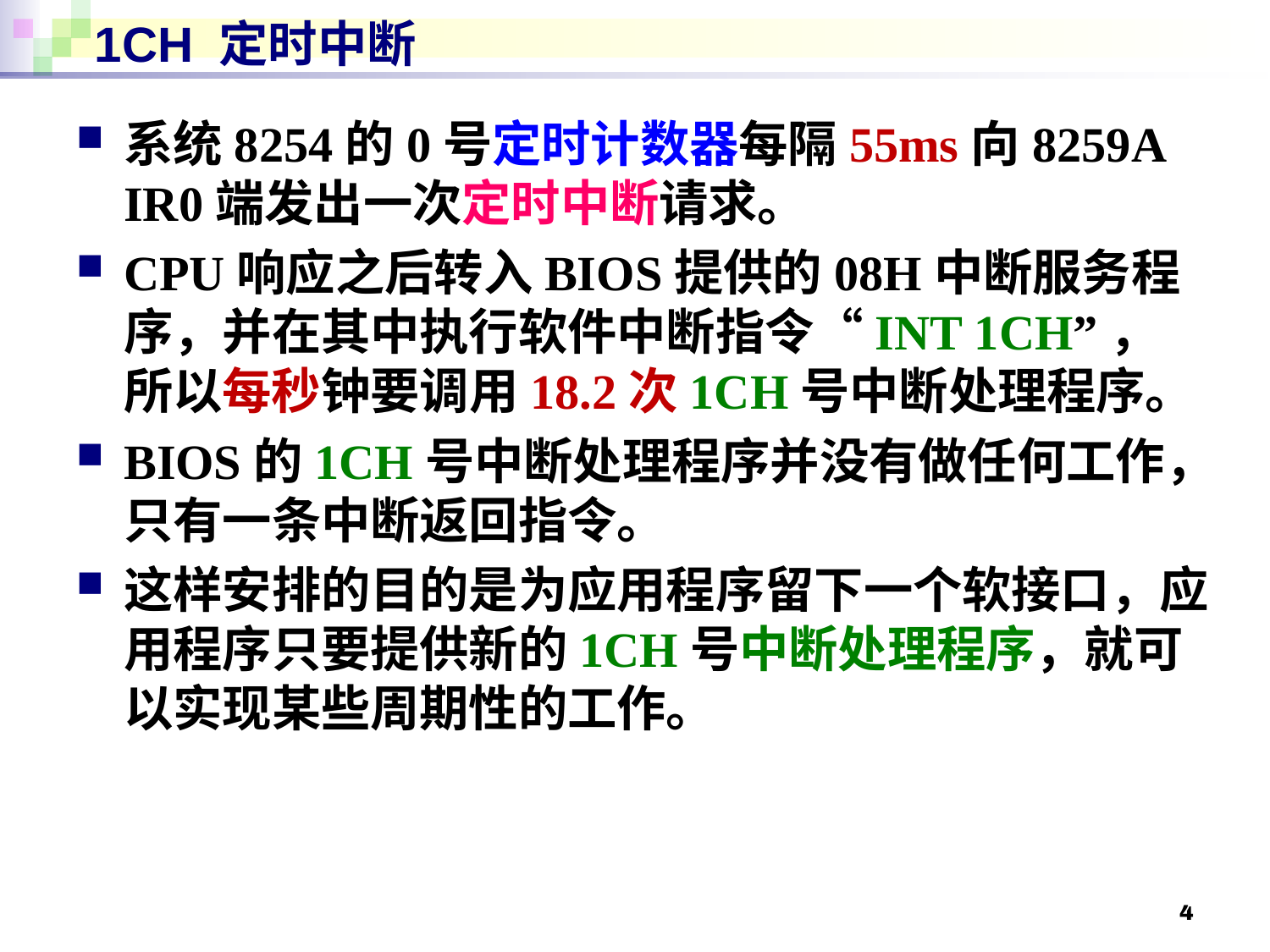

# 1CH 定时中断
系统8254的0号定时计数器每隔55ms向8259A IR0端发出一次定时中断请求。
CPU响应之后转入BIOS提供的08H中断服务程序，并在其中执行软件中断指令“INT 1CH”，
所以每秒钟要调用18.2次1CH号中断处理程序。
BIOS的1CH号中断处理程序并没有做任何工作，只有一条中断返回指令。
这样安排的目的是为应用程序留下一个软接口，应用程序只要提供新的1CH号中断处理程序，就可以实现某些周期性的工作。
4